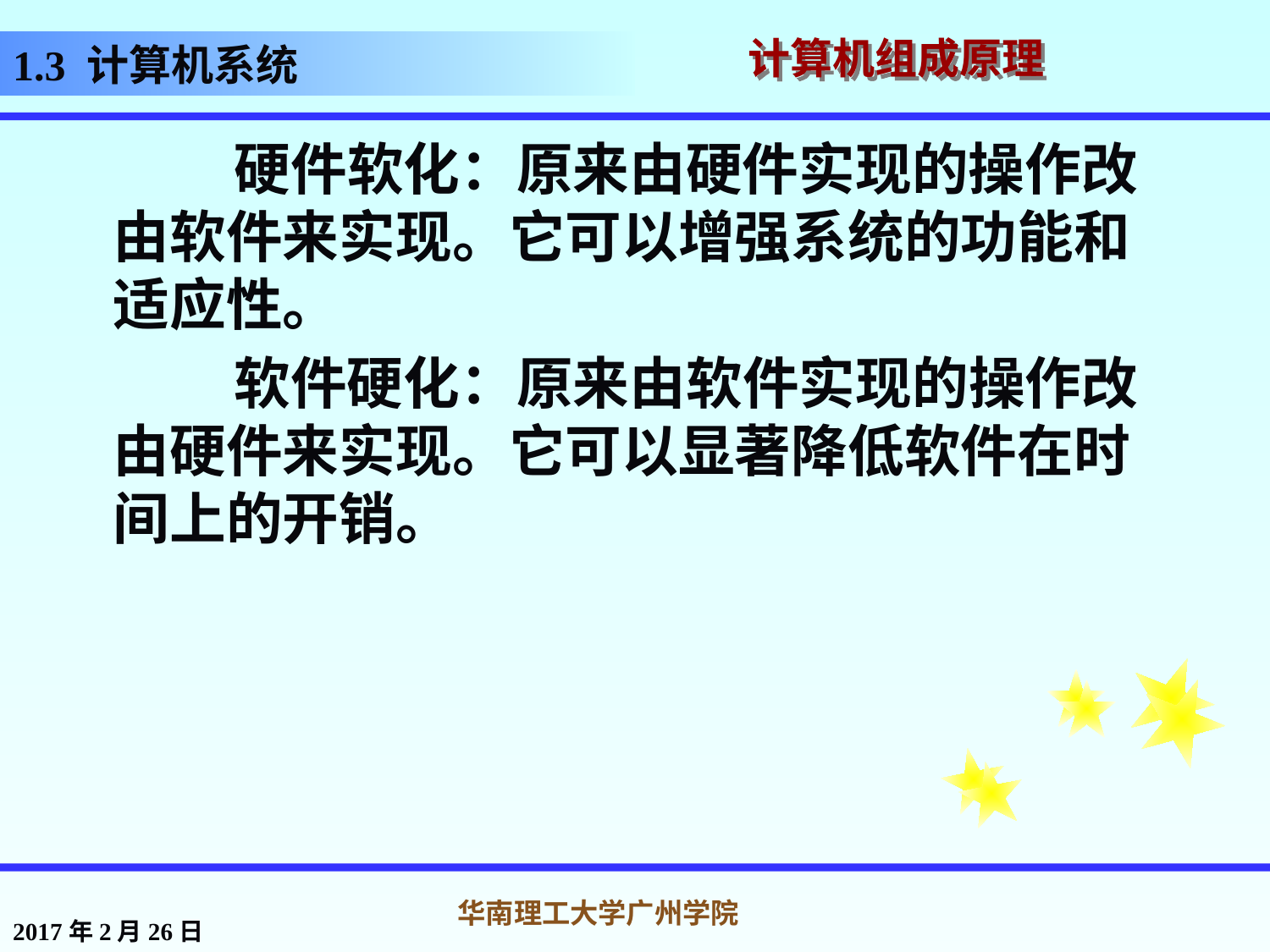

1.3 计算机系统
            硬件软化：原来由硬件实现的操作改由软件来实现。它可以增强系统的功能和适应性。
            软件硬化：原来由软件实现的操作改由硬件来实现。它可以显著降低软件在时间上的开销。
2017年2月26日